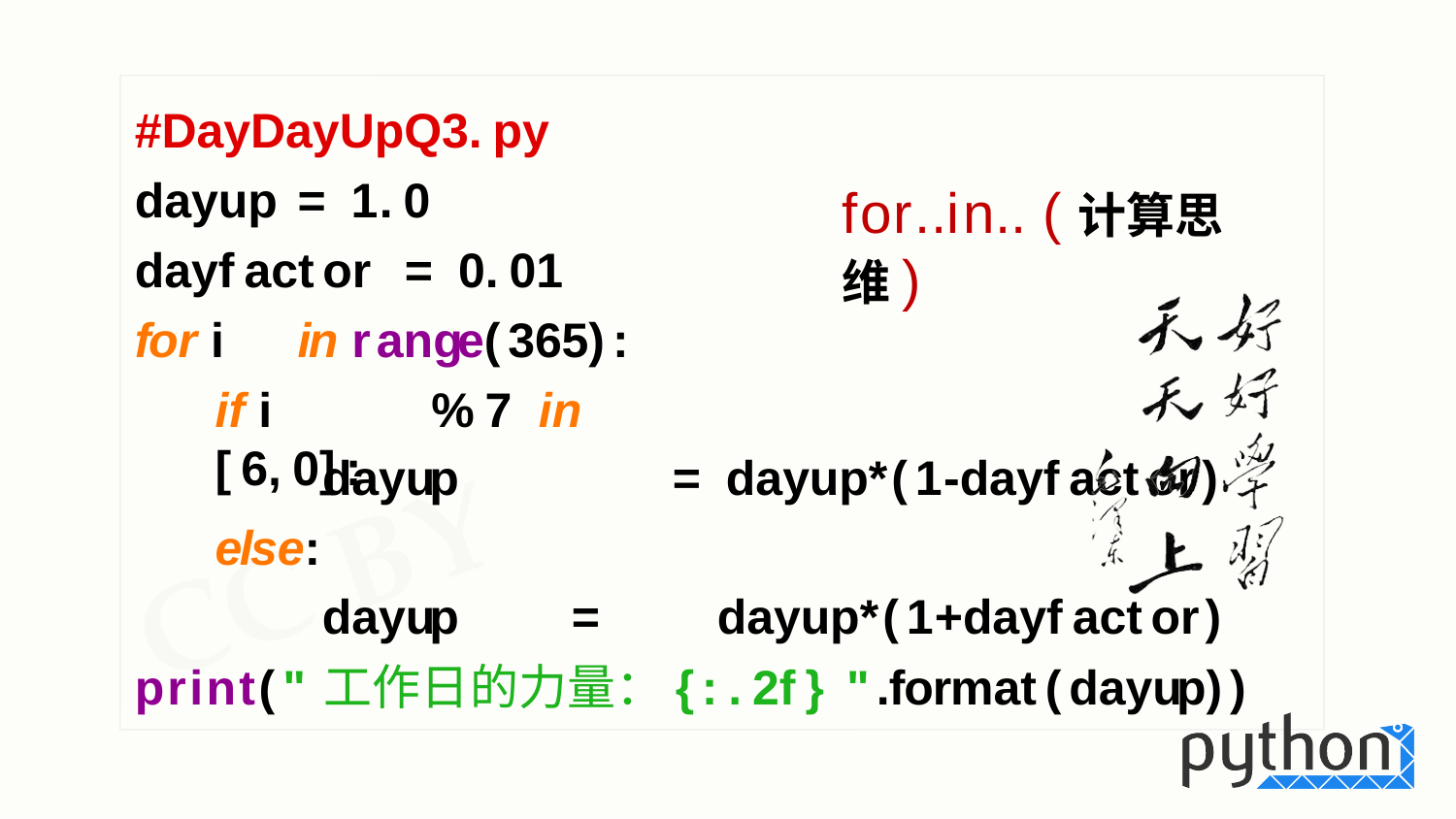

# #DayDayUpQ3.py
dayup	=	1.0
dayfactor	=	0.01
for i	in range(365):
if i	%	7	in [6,0]:
for..in.. (计算思维)

dayup	=	dayup*(1-dayfactor)
else:
dayup	=	dayup*(1+dayfactor) print("工作日的力量：{:.2f} ".format(dayup))